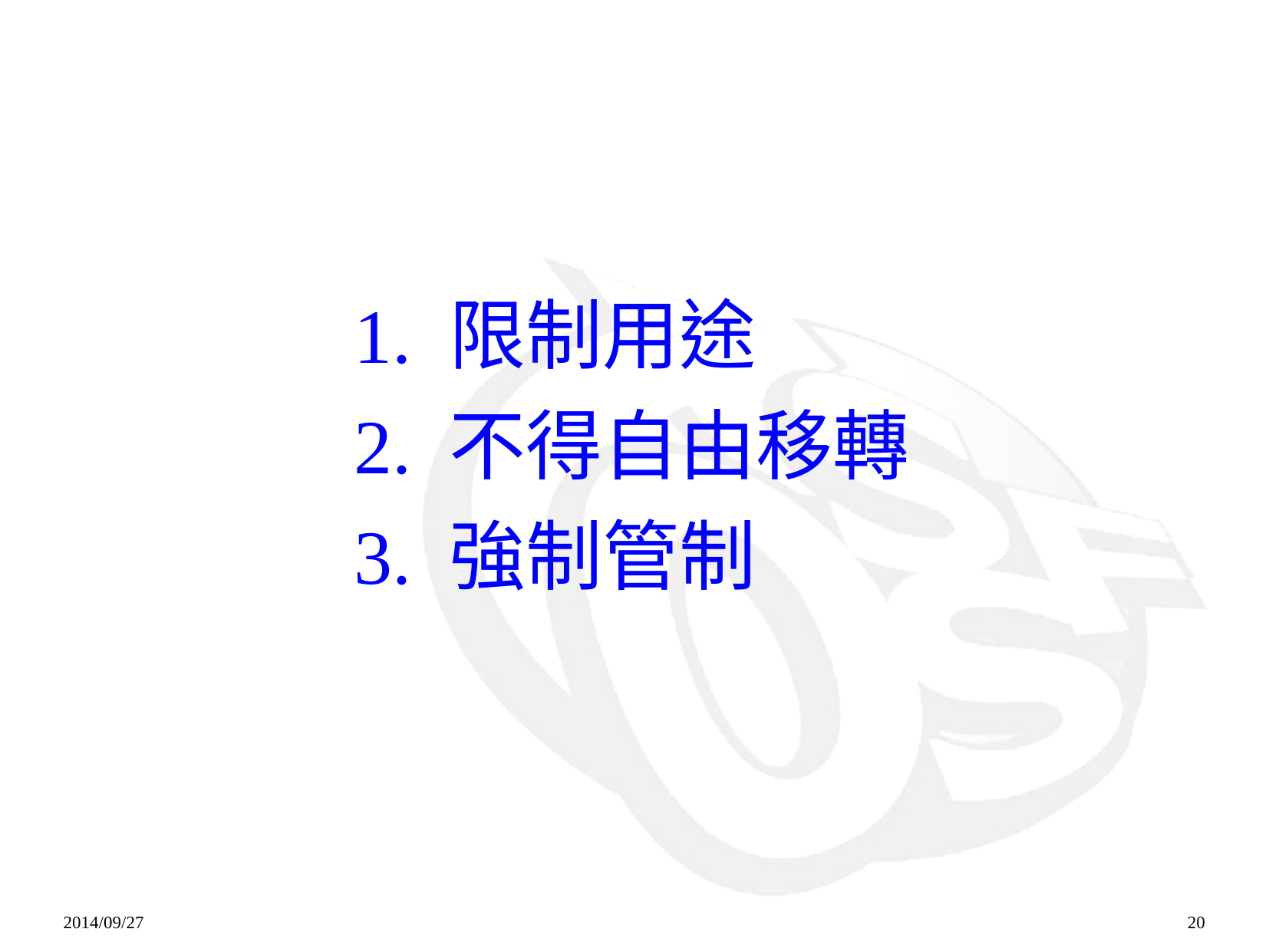

1. 限制用途
2. 不得自由移轉
3. 強制管制

2014/09/27
20